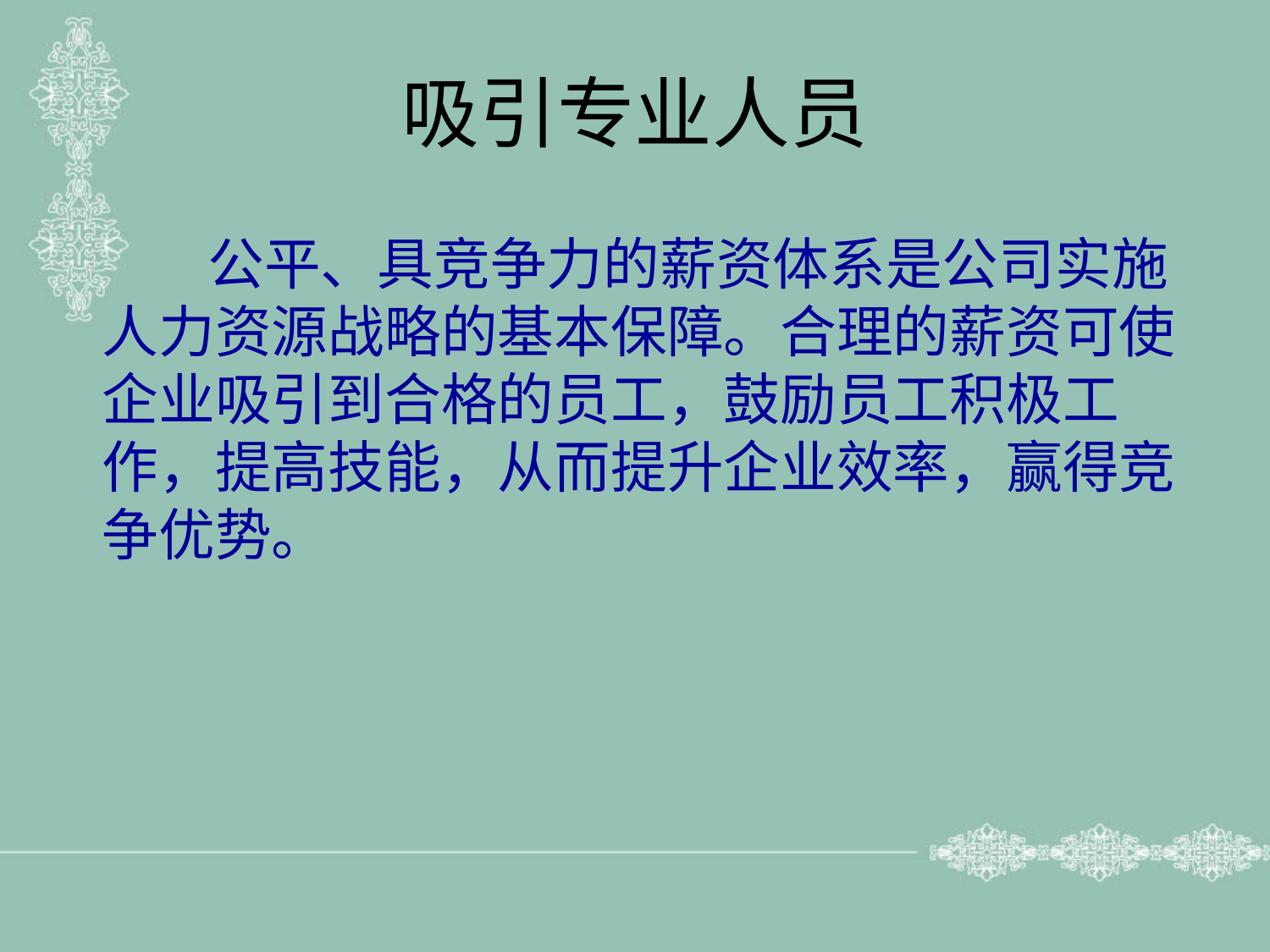

# 吸引专业人员
           公平、具竞争力的薪资体系是公司实施人力资源战略的基本保障。合理的薪资可使企业吸引到合格的员工，鼓励员工积极工作，提高技能，从而提升企业效率，赢得竞争优势。